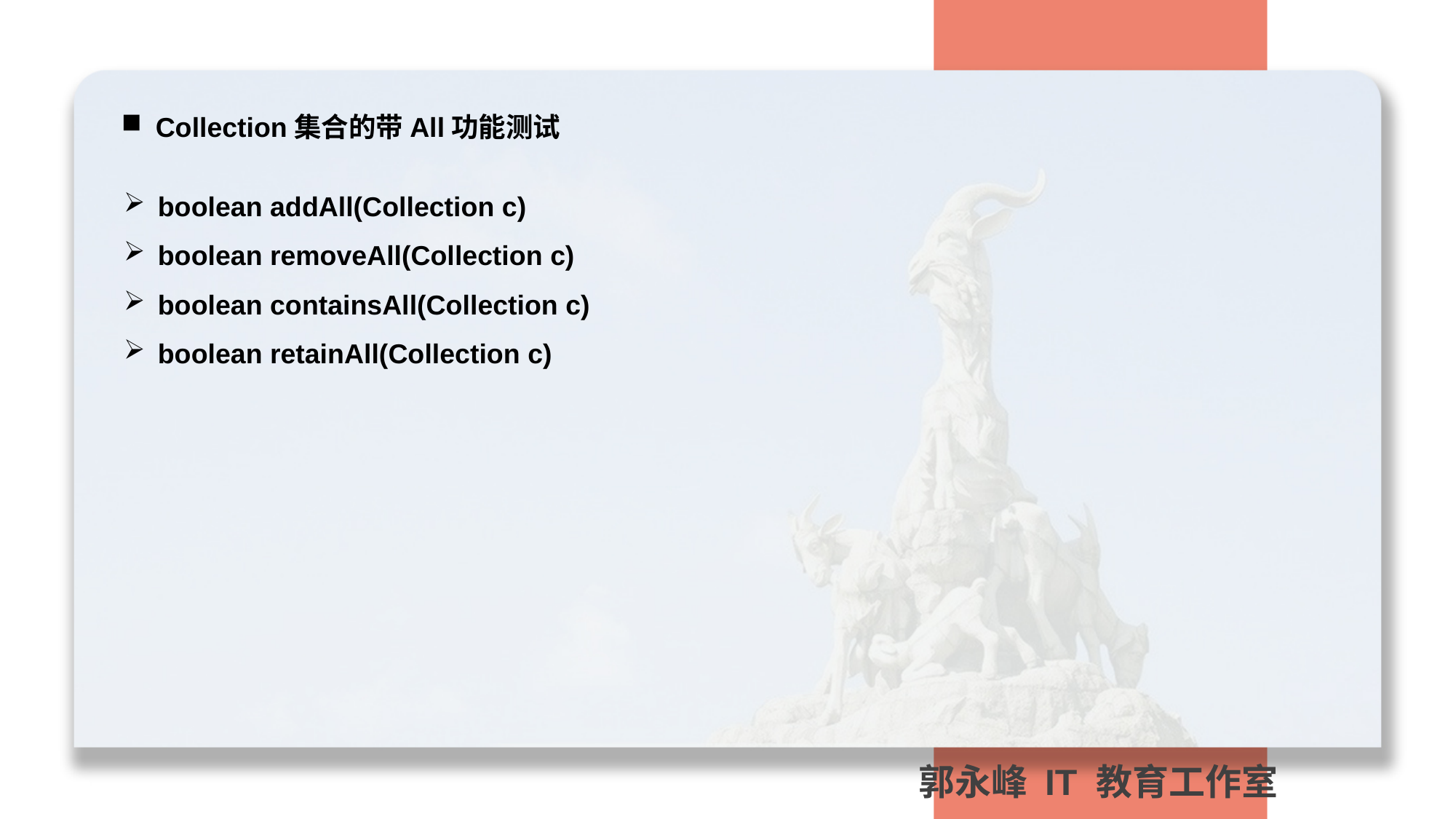

Collection集合的带All功能测试
boolean addAll(Collection c)
boolean removeAll(Collection c)
boolean containsAll(Collection c)
boolean retainAll(Collection c)